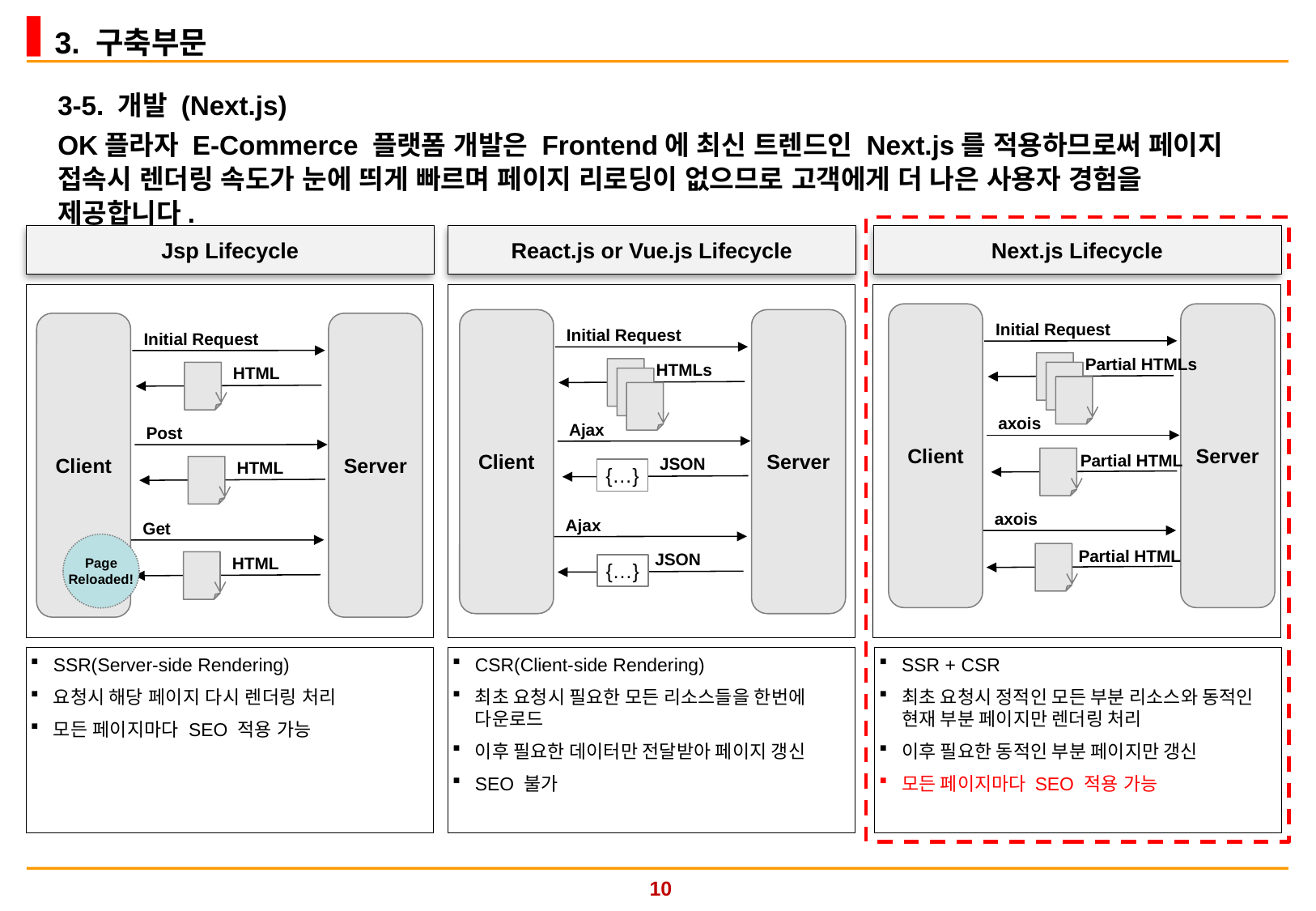

3. 구축부문
3-5. 개발 (Next.js)
OK플라자 E-Commerce 플랫폼 개발은 Frontend에 최신 트렌드인 Next.js를 적용하므로써 페이지 접속시 렌더링 속도가 눈에 띄게 빠르며 페이지 리로딩이 없으므로 고객에게 더 나은 사용자 경험을 제공합니다.

Jsp Lifecycle
React.js or Vue.js Lifecycle
Next.js Lifecycle

Client
Server
Client
Server
Initial Request
Server
Client
Initial Request
Initial Request
Partial HTMLs

HTMLs
HTML

axois
Ajax
Post
Partial HTML
JSON

HTML

{…}
axois
Ajax
Get
Page
Reloaded!
Partial HTML
JSON

HTML

{…}
SSR(Server-side Rendering)
요청시 해당 페이지 다시 렌더링 처리
모든 페이지마다 SEO 적용 가능

CSR(Client-side Rendering)
최초 요청시 필요한 모든 리소스들을 한번에 다운로드
이후 필요한 데이터만 전달받아 페이지 갱신
SEO 불가
SSR + CSR
최초 요청시 정적인 모든 부분 리소스와 동적인 현재 부분 페이지만 렌더링 처리
이후 필요한 동적인 부분 페이지만 갱신
모든 페이지마다 SEO 적용 가능